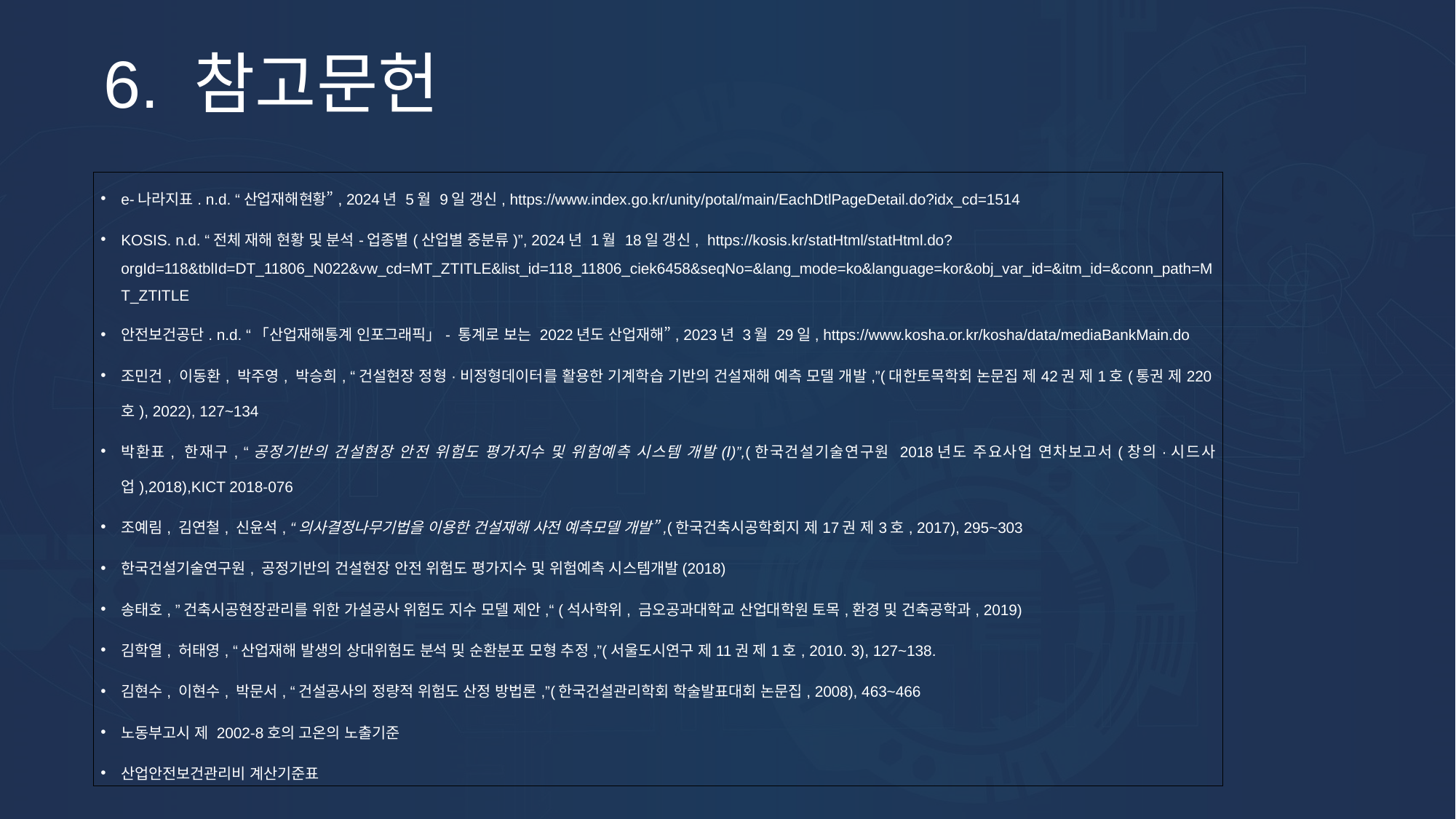

6. 참고문헌
| e-나라지표. n.d. “산업재해현황”, 2024년 5월 9일 갱신, https://www.index.go.kr/unity/potal/main/EachDtlPageDetail.do?idx\_cd=1514 KOSIS. n.d. “전체 재해 현황 및 분석-업종별(산업별 중분류)”, 2024년 1월 18일 갱신, https://kosis.kr/statHtml/statHtml.do?orgId=118&tblId=DT\_11806\_N022&vw\_cd=MT\_ZTITLE&list\_id=118\_11806\_ciek6458&seqNo=&lang\_mode=ko&language=kor&obj\_var\_id=&itm\_id=&conn\_path=MT\_ZTITLE 안전보건공단. n.d. “「산업재해통계 인포그래픽」- 통계로 보는 2022년도 산업재해”, 2023년 3월 29일, https://www.kosha.or.kr/kosha/data/mediaBankMain.do 조민건, 이동환, 박주영, 박승희, “건설현장 정형·비정형데이터를 활용한 기계학습 기반의 건설재해 예측 모델 개발,”(대한토목학회 논문집 제42권 제1호(통권 제220호), 2022), 127~134 박환표, 한재구, “공정기반의 건설현장 안전 위험도 평가지수 및 위험예측 시스템 개발(Ⅰ)”,(한국건설기술연구원 2018년도 주요사업 연차보고서(창의·시드사업),2018),KICT 2018-076 조예림, 김연철, 신윤석, “의사결정나무기법을 이용한 건설재해 사전 예측모델 개발”,(한국건축시공학회지 제17권 제3호, 2017), 295~303 한국건설기술연구원, 공정기반의 건설현장 안전 위험도 평가지수 및 위험예측 시스템개발(2018) 송태호, ”건축시공현장관리를 위한 가설공사 위험도 지수 모델 제안,“ (석사학위, 금오공과대학교 산업대학원 토목,환경 및 건축공학과, 2019) 김학열, 허태영, “산업재해 발생의 상대위험도 분석 및 순환분포 모형 추정,”(서울도시연구 제11권 제1호, 2010. 3), 127~138. 김현수, 이현수, 박문서, “건설공사의 정량적 위험도 산정 방법론,”(한국건설관리학회 학술발표대회 논문집, 2008), 463~466 노동부고시 제 2002-8호의 고온의 노출기준 산업안전보건관리비 계산기준표 |
| --- |